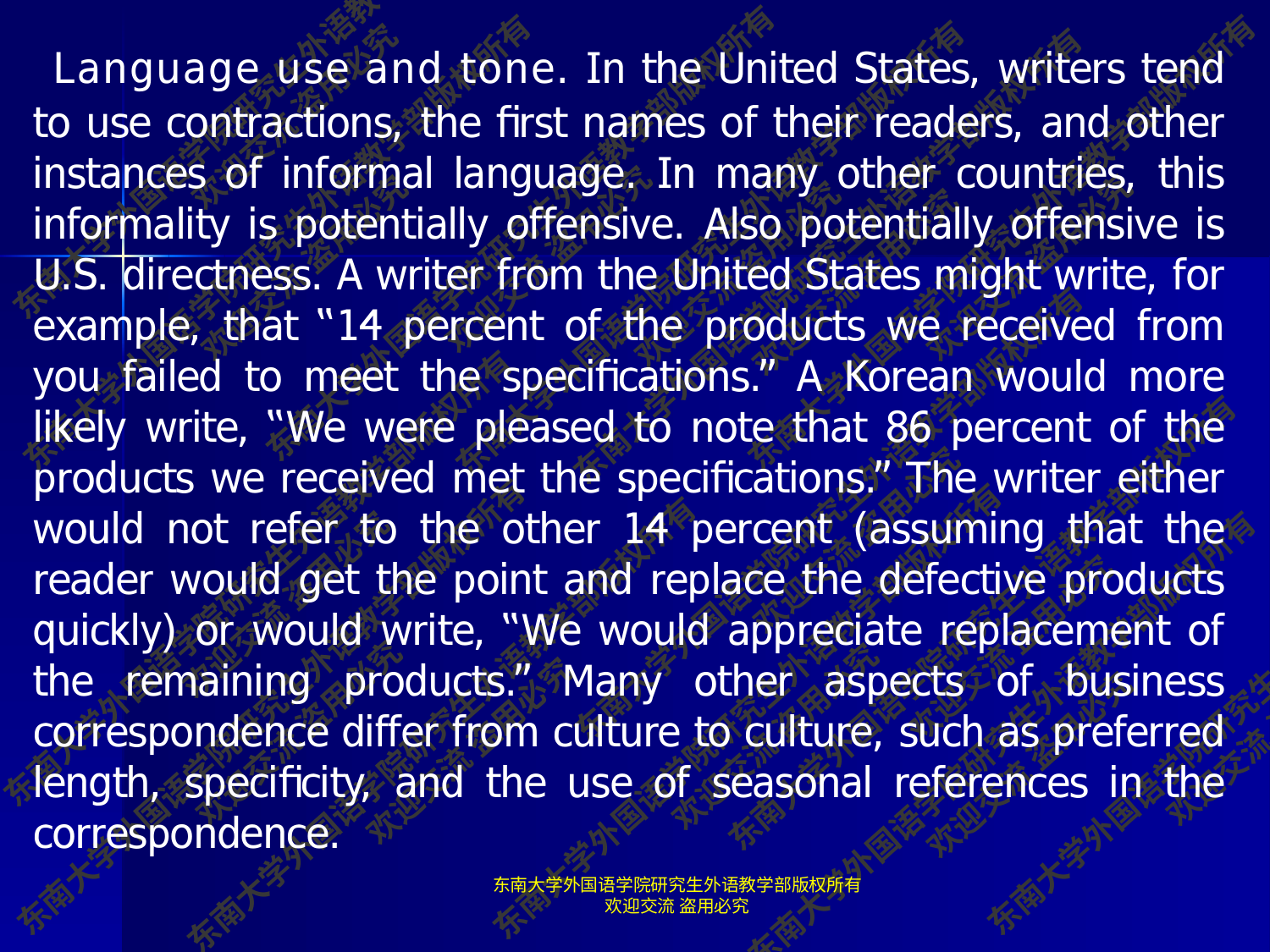

Language use and tone. In the United States, writers tend to use contractions, the first names of their readers, and other instances of informal language. In many other countries, this informality is potentially offensive. Also potentially offensive is U.S. directness. A writer from the United States might write, for example, that “14 percent of the products we received from you failed to meet the specifications.” A Korean would more likely write, “We were pleased to note that 86 percent of the products we received met the specifications.” The writer either would not refer to the other 14 percent (assuming that the reader would get the point and replace the defective products quickly) or would write, “We would appreciate replacement of the remaining products.” Many other aspects of business correspondence differ from culture to culture, such as preferred length, specificity, and the use of seasonal references in the correspondence.
#
东南大学外国语学院研究生外语教学部版权所有 欢迎交流 盗用必究